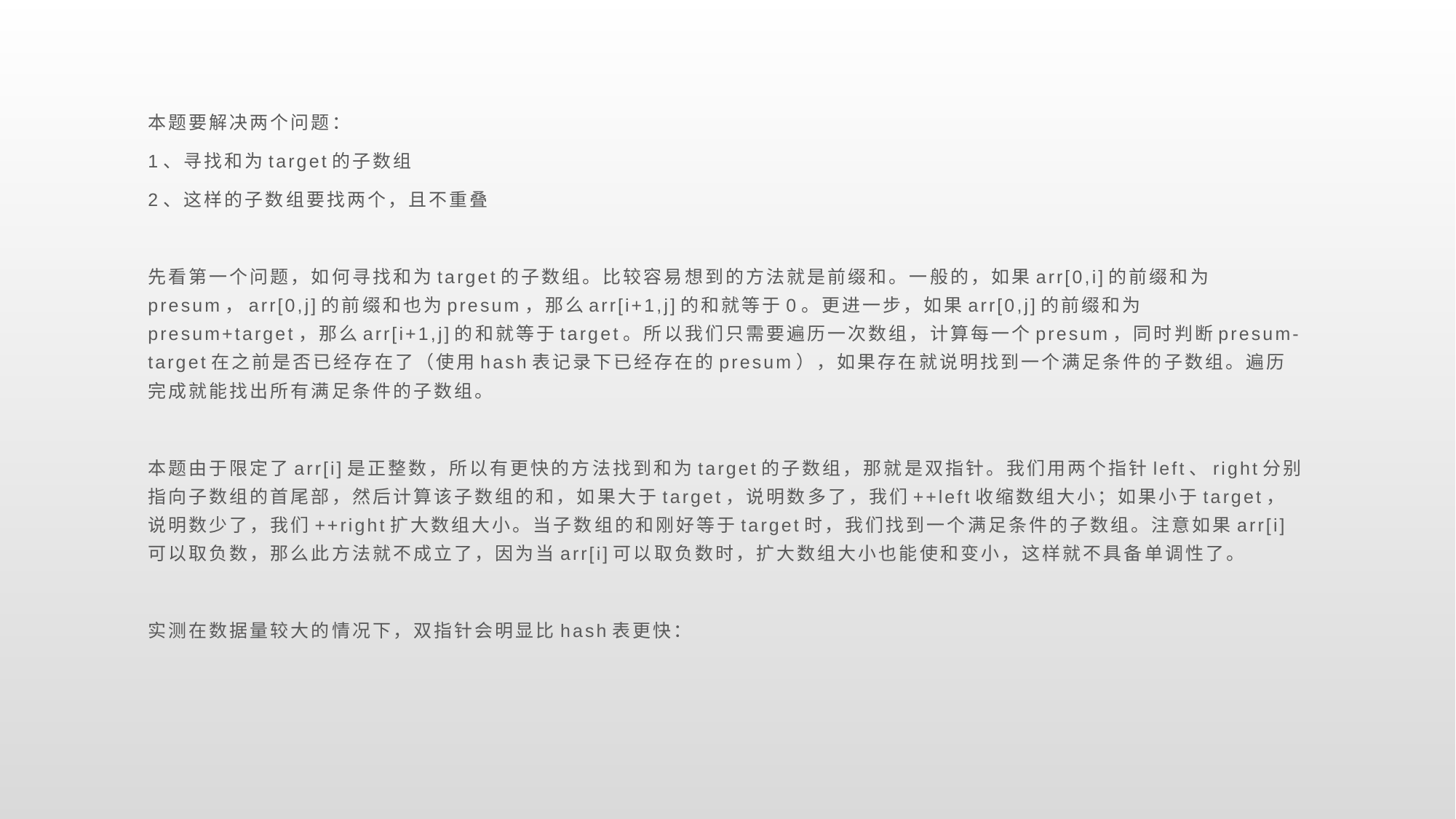

本题要解决两个问题：
1、寻找和为target的子数组
2、这样的子数组要找两个，且不重叠

先看第一个问题，如何寻找和为target的子数组。比较容易想到的方法就是前缀和。一般的，如果arr[0,i]的前缀和为presum，arr[0,j]的前缀和也为presum，那么arr[i+1,j]的和就等于0。更进一步，如果arr[0,j]的前缀和为presum+target，那么arr[i+1,j]的和就等于target。所以我们只需要遍历一次数组，计算每一个presum，同时判断presum-target在之前是否已经存在了（使用hash表记录下已经存在的presum），如果存在就说明找到一个满足条件的子数组。遍历完成就能找出所有满足条件的子数组。

本题由于限定了arr[i]是正整数，所以有更快的方法找到和为target的子数组，那就是双指针。我们用两个指针left、right分别指向子数组的首尾部，然后计算该子数组的和，如果大于target，说明数多了，我们++left收缩数组大小；如果小于target，说明数少了，我们++right扩大数组大小。当子数组的和刚好等于target时，我们找到一个满足条件的子数组。注意如果arr[i]可以取负数，那么此方法就不成立了，因为当arr[i]可以取负数时，扩大数组大小也能使和变小，这样就不具备单调性了。

实测在数据量较大的情况下，双指针会明显比hash表更快：